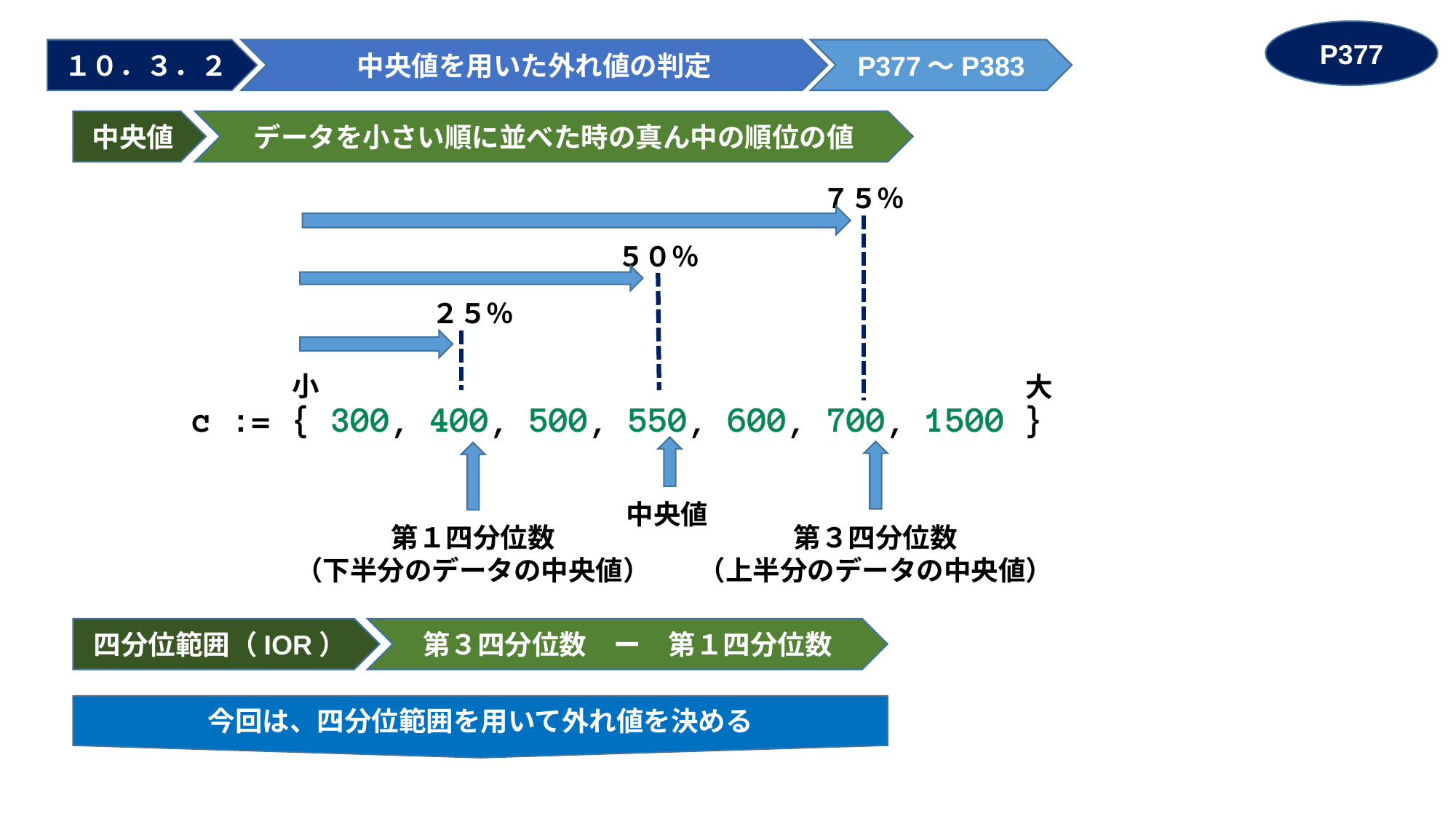

P377
１０．３．２
中央値を用いた外れ値の判定
P377～P383
中央値
データを小さい順に並べた時の真ん中の順位の値
７５％

５０％

２５％

小
大
c := { 300, 400, 500, 550, 600, 700, 1500 }

中央値
第３四分位数
（上半分のデータの中央値）
第１四分位数
（下半分のデータの中央値）
四分位範囲（IOR）
第３四分位数　ー　第１四分位数
今回は、四分位範囲を用いて外れ値を決める